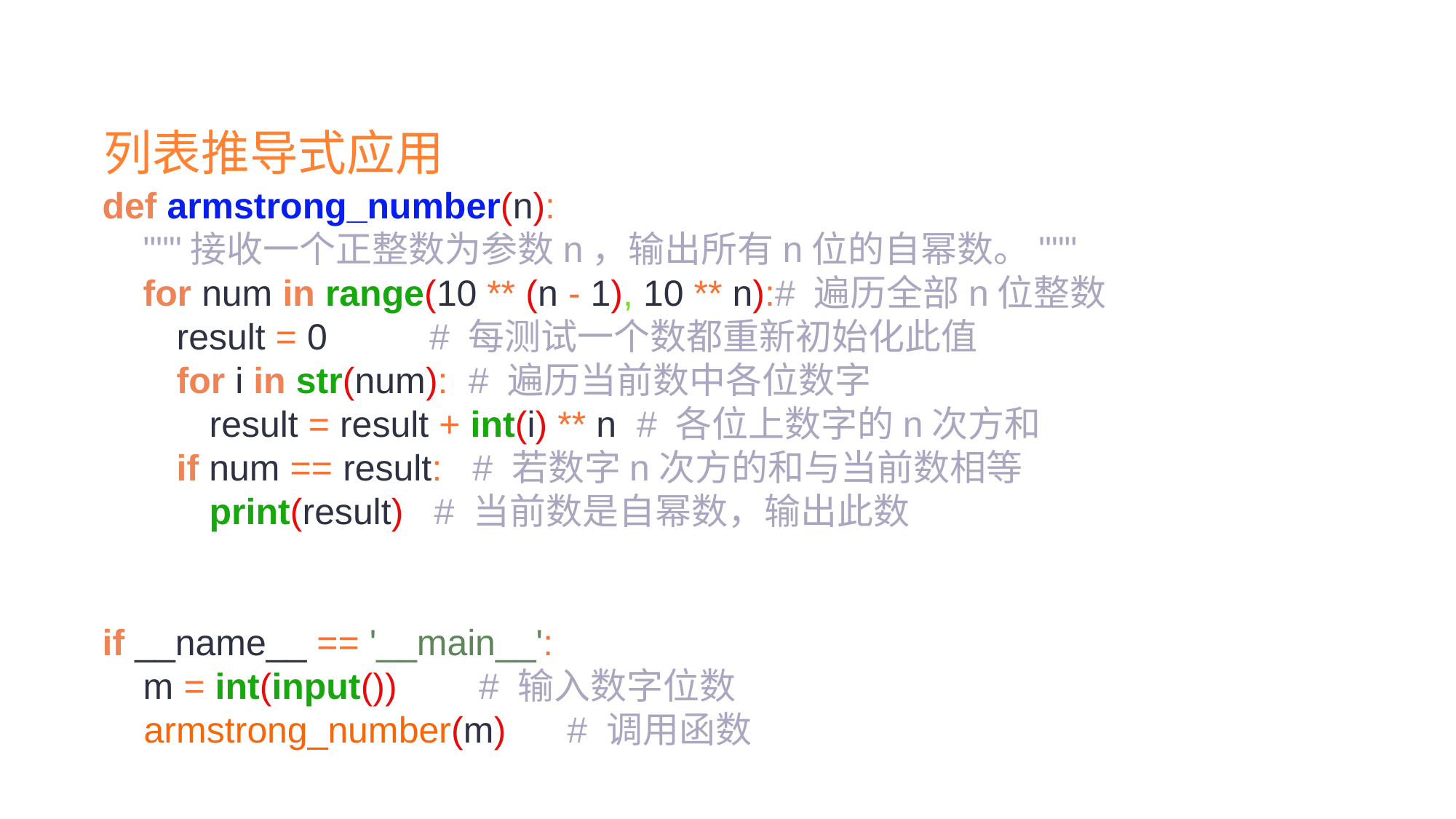

列表推导式应用
def armstrong_number(n):
    """接收一个正整数为参数n，输出所有n位的自幂数。"""
    for num in range(10 ** (n - 1), 10 ** n):# 遍历全部n位整数
        result = 0          # 每测试一个数都重新初始化此值
        for i in str(num):  # 遍历当前数中各位数字
            result = result + int(i) ** n  # 各位上数字的n次方和
        if num == result:   # 若数字n次方的和与当前数相等
            print(result)   # 当前数是自幂数，输出此数
if __name__ == '__main__':
    m = int(input())        # 输入数字位数
    armstrong_number(m)      # 调用函数